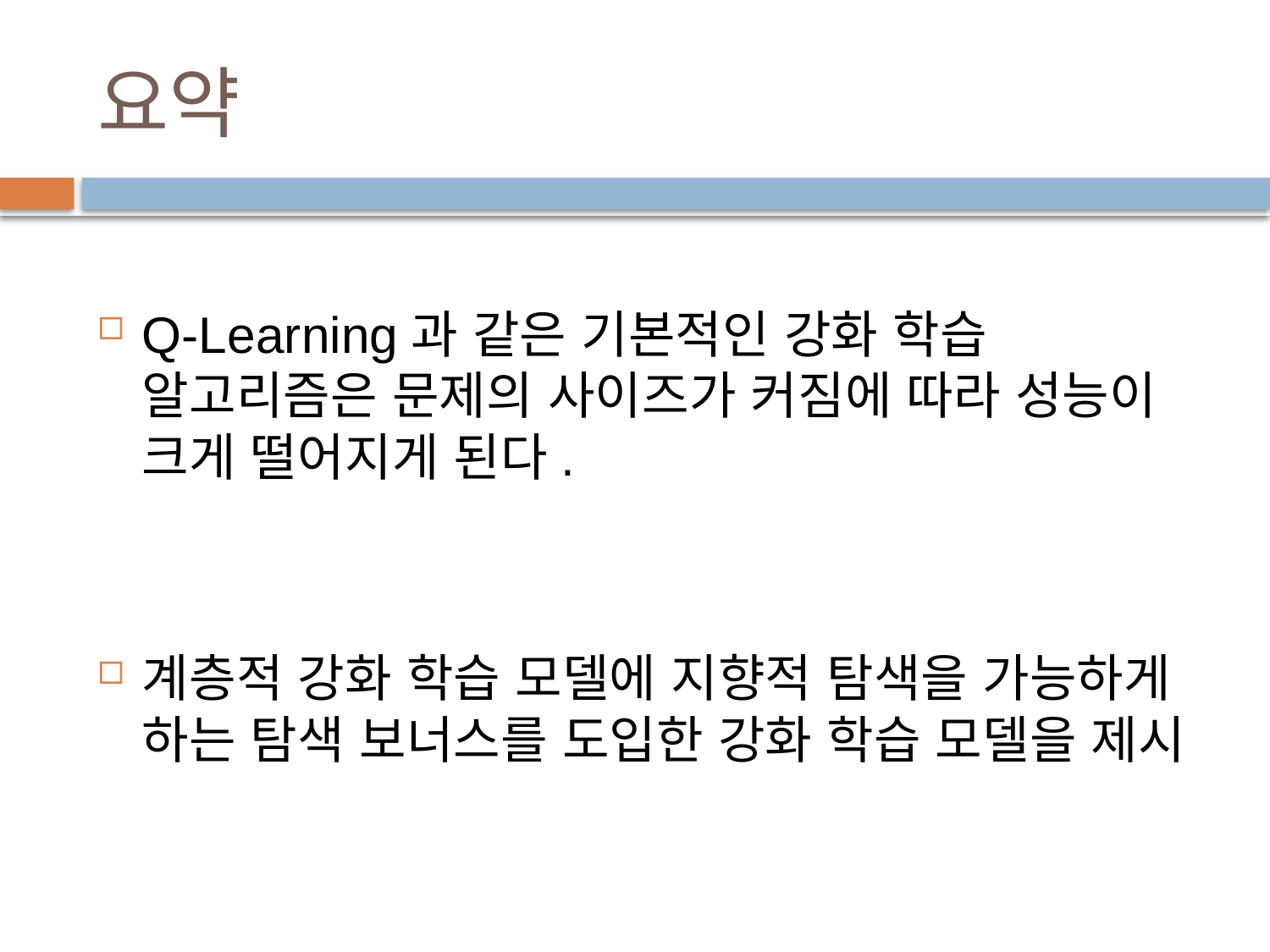

# 요약

Q-Learning과 같은 기본적인 강화 학습 알고리즘은 문제의 사이즈가 커짐에 따라 성능이 크게 떨어지게 된다.

계층적 강화 학습 모델에 지향적 탐색을 가능하게 하는 탐색 보너스를 도입한 강화 학습 모델을 제시